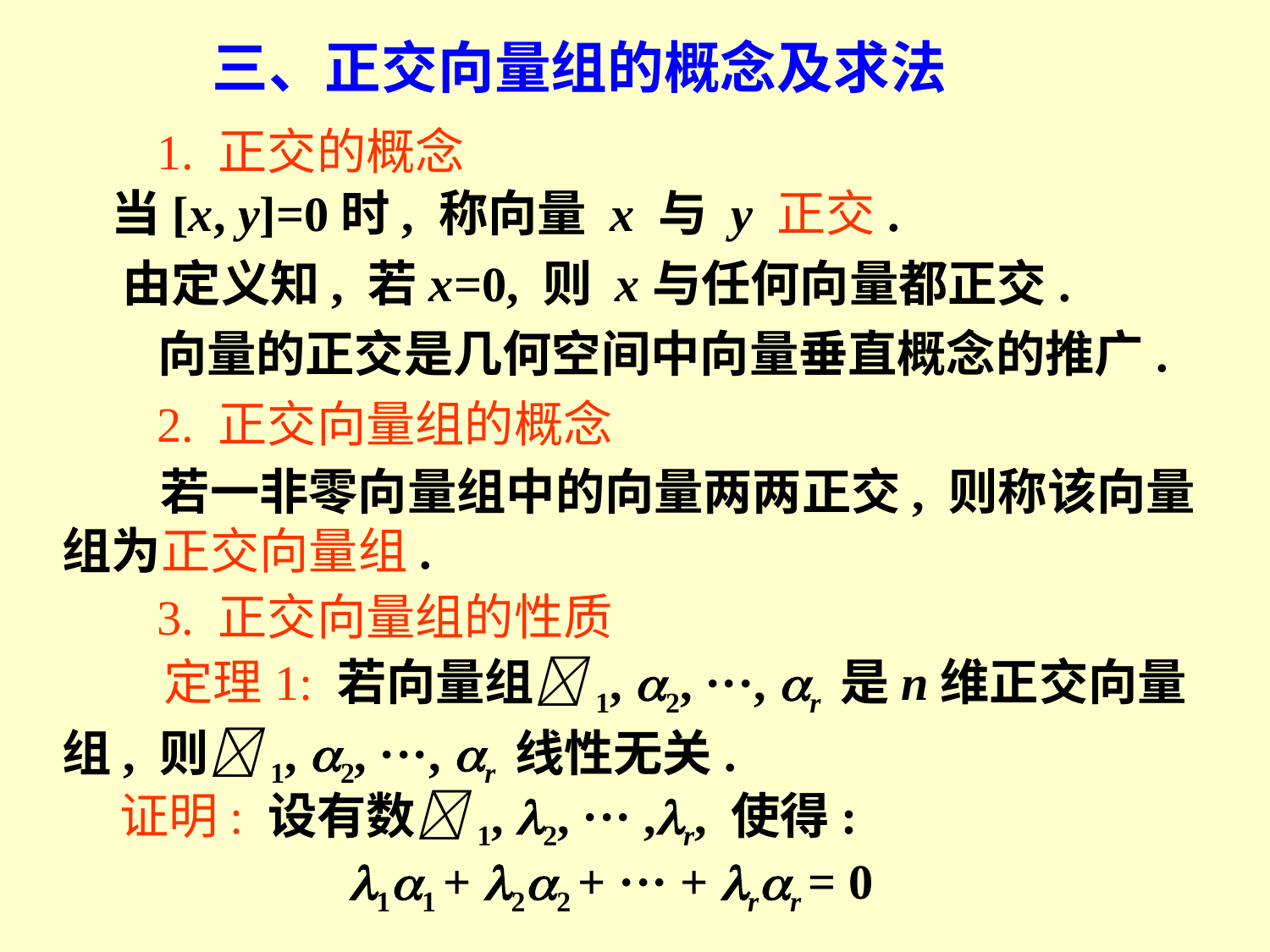

三、正交向量组的概念及求法
1. 正交的概念
当[x, y]=0时, 称向量 x 与 y 正交.
由定义知, 若x=0, 则 x与任何向量都正交.
向量的正交是几何空间中向量垂直概念的推广.
2. 正交向量组的概念
　　若一非零向量组中的向量两两正交, 则称该向量组为正交向量组.
3. 正交向量组的性质
        定理1: 若向量组α1, α2, ···, αr 是n维正交向量组, 则α1, α2, ···, αr 线性无关.
证明: 设有数λ1, λ2, ··· ,λr, 使得:
λ1α1 + λ2α2 + ··· + λrαr = 0